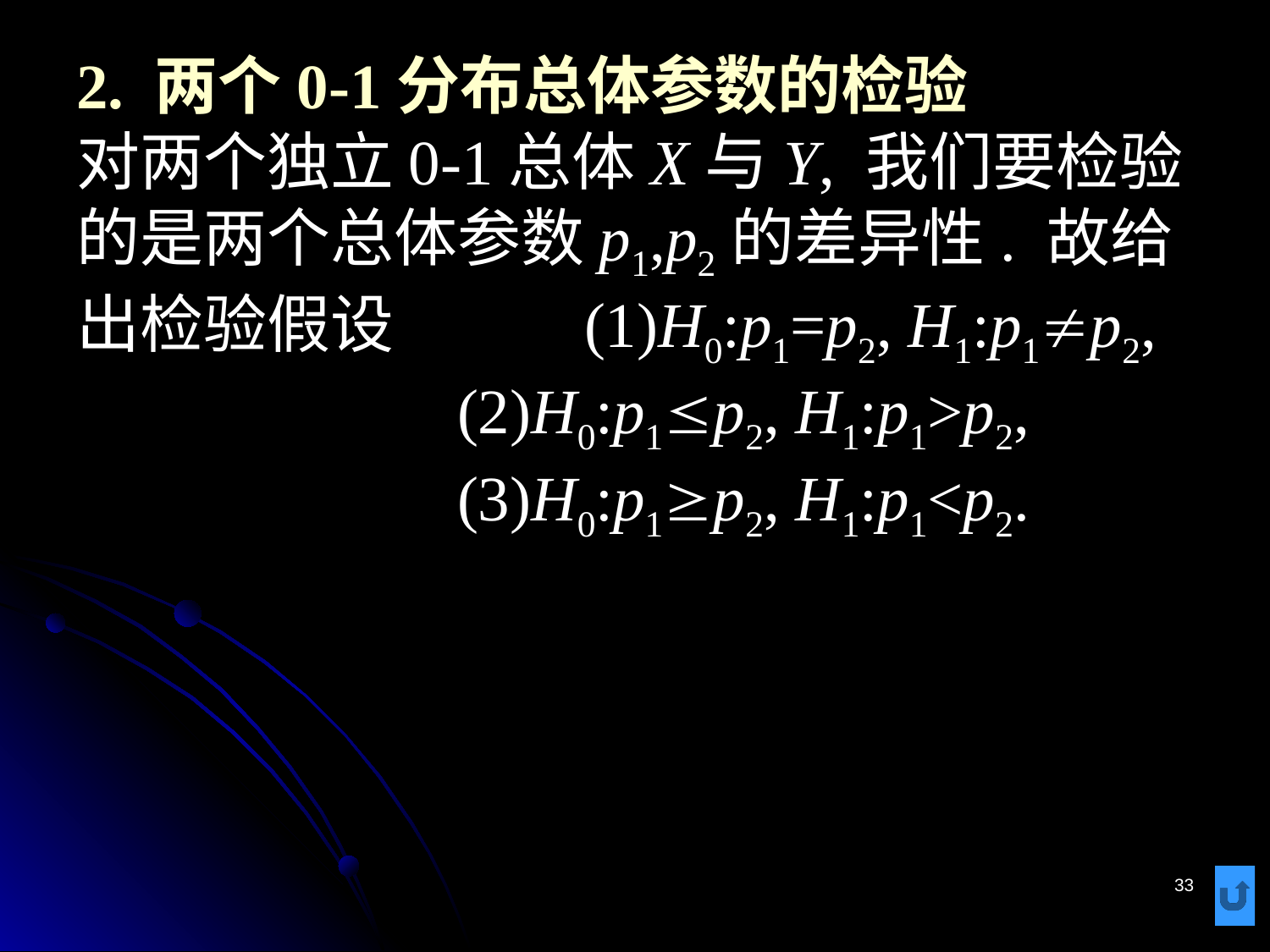

# 2. 两个0-1分布总体参数的检验 对两个独立0-1总体X与Y, 我们要检验的是两个总体参数p1,p2的差异性. 故给出检验假设		(1)H0:p1=p2, H1:p1≠p2, (2)H0:p1≤p2, H1:p1>p2, (3)H0:p1≥p2, H1:p1<p2.
33